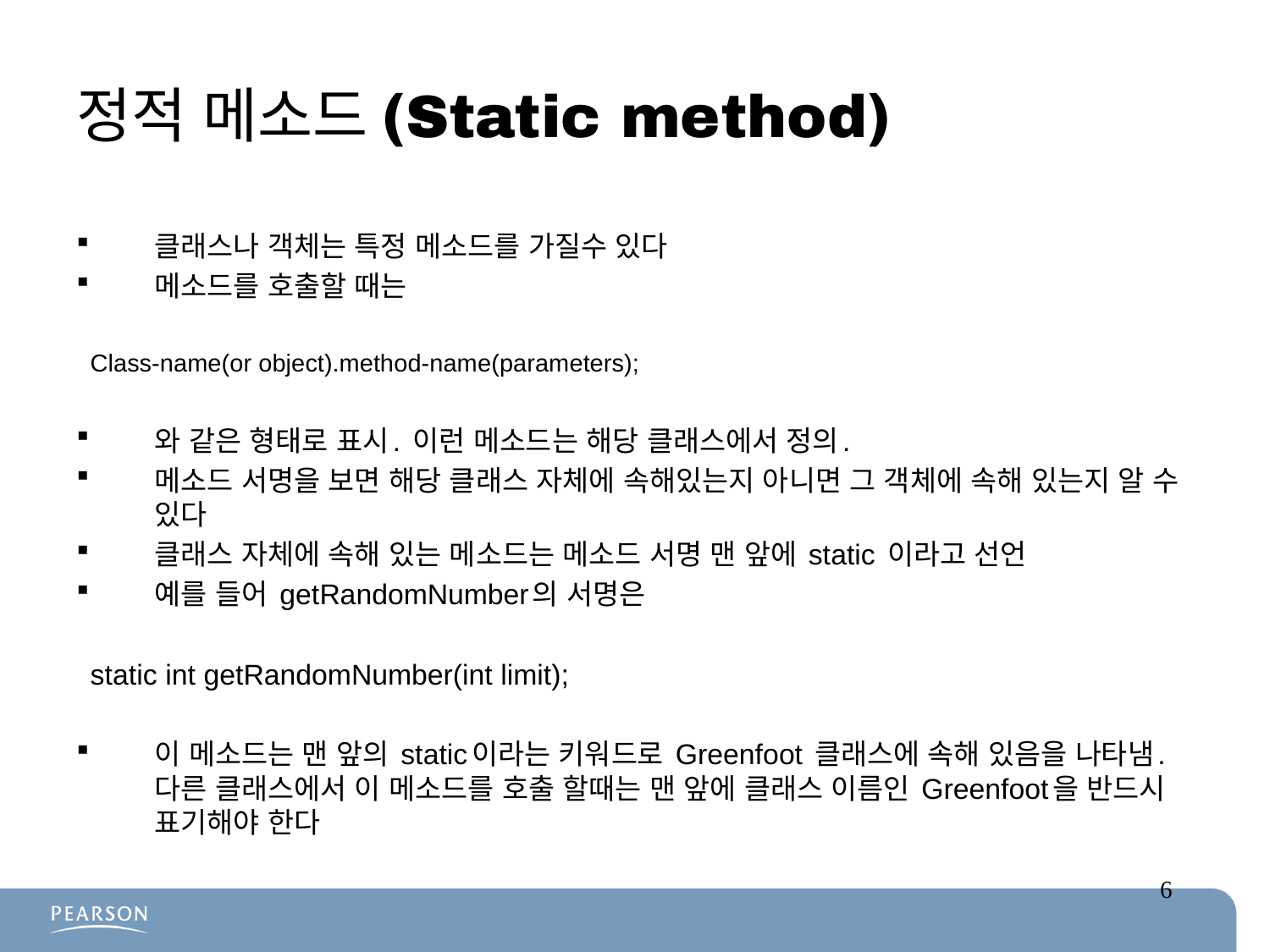

# 정적 메소드(Static method)
클래스나 객체는 특정 메소드를 가질수 있다
메소드를 호출할 때는

Class-name(or object).method-name(parameters);

와 같은 형태로 표시. 이런 메소드는 해당 클래스에서 정의.
메소드 서명을 보면 해당 클래스 자체에 속해있는지 아니면 그 객체에 속해 있는지 알 수 있다
클래스 자체에 속해 있는 메소드는 메소드 서명 맨 앞에 static 이라고 선언
예를 들어 getRandomNumber의 서명은

static int getRandomNumber(int limit);

이 메소드는 맨 앞의 static이라는 키워드로 Greenfoot 클래스에 속해 있음을 나타냄. 다른 클래스에서 이 메소드를 호출 할때는 맨 앞에 클래스 이름인 Greenfoot을 반드시 표기해야 한다
6